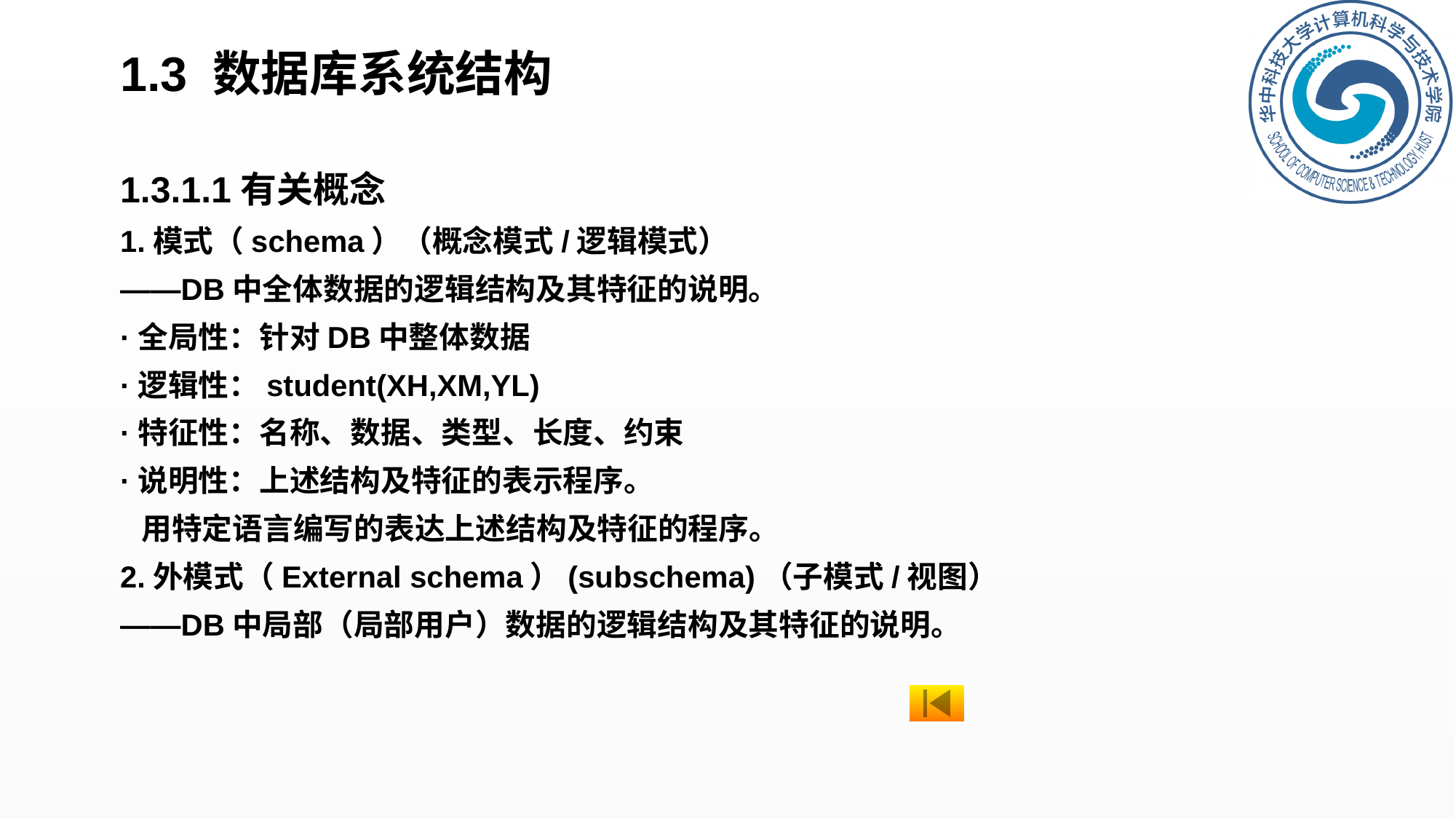

# 1.3 数据库系统结构
1.3.1.1有关概念
1.模式（schema）（概念模式/逻辑模式）
——DB中全体数据的逻辑结构及其特征的说明。
·全局性：针对DB中整体数据
·逻辑性：student(XH,XM,YL)
·特征性：名称、数据、类型、长度、约束
·说明性：上述结构及特征的表示程序。
  用特定语言编写的表达上述结构及特征的程序。
2.外模式（External schema）(subschema)（子模式/视图）
——DB中局部（局部用户）数据的逻辑结构及其特征的说明。